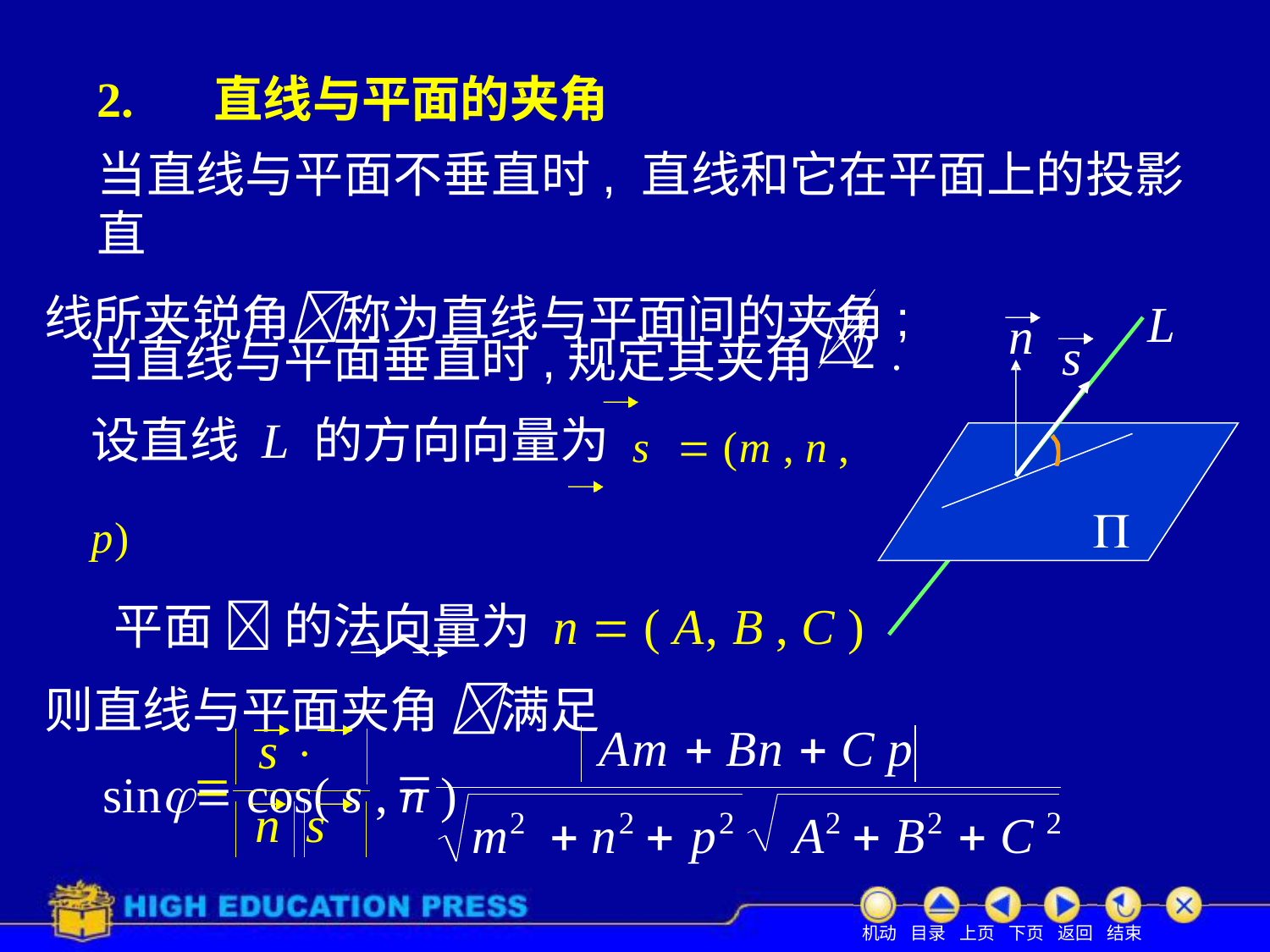

2.	直线与平面的夹角
当直线与平面不垂直时, 直线和它在平面上的投影直
线所夹锐角ϕ称为直线与平面间的夹角;

L
当直线与平面垂直时,规定其夹角π	.
n
2
设直线 L 的方向向量为 s = (m , n , p)
平面 Π 的法向量为 n = ( A, B , C )
则直线与平面夹角 ϕ满足
sinϕ= cos( s , n )

s

Π
︿

Am + Bn + C p
m2  + n2 + p2	A2 + B2 + C 2
s ⋅ n  s	n

=
=

机动 目录 上页 下页 返回 结束